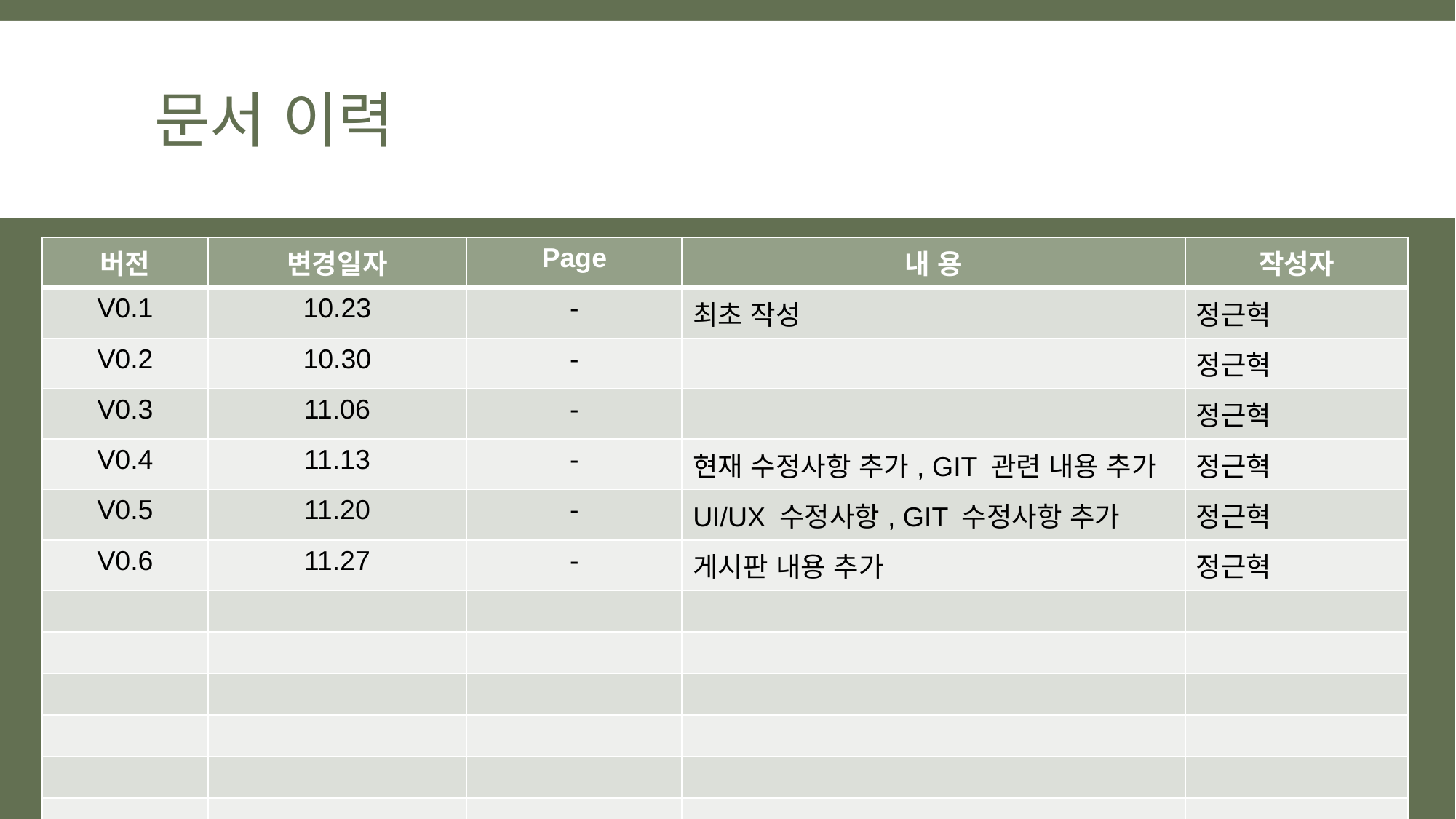

# 문서 이력
| 버전 | 변경일자 | Page | 내 용 | 작성자 |
| --- | --- | --- | --- | --- |
| V0.1 | 10.23 | - | 최초 작성 | 정근혁 |
| V0.2 | 10.30 | - |  | 정근혁 |
| V0.3 | 11.06 | - |  | 정근혁 |
| V0.4 | 11.13 | - | 현재 수정사항 추가, GIT 관련 내용 추가 | 정근혁 |
| V0.5 | 11.20 | - | UI/UX 수정사항, GIT 수정사항 추가 | 정근혁 |
| V0.6 | 11.27 | - | 게시판 내용 추가 | 정근혁 |
|  |  |  |  |  |
|  |  |  |  |  |
|  |  |  |  |  |
|  |  |  |  |  |
|  |  |  |  |  |
|  |  |  |  |  |